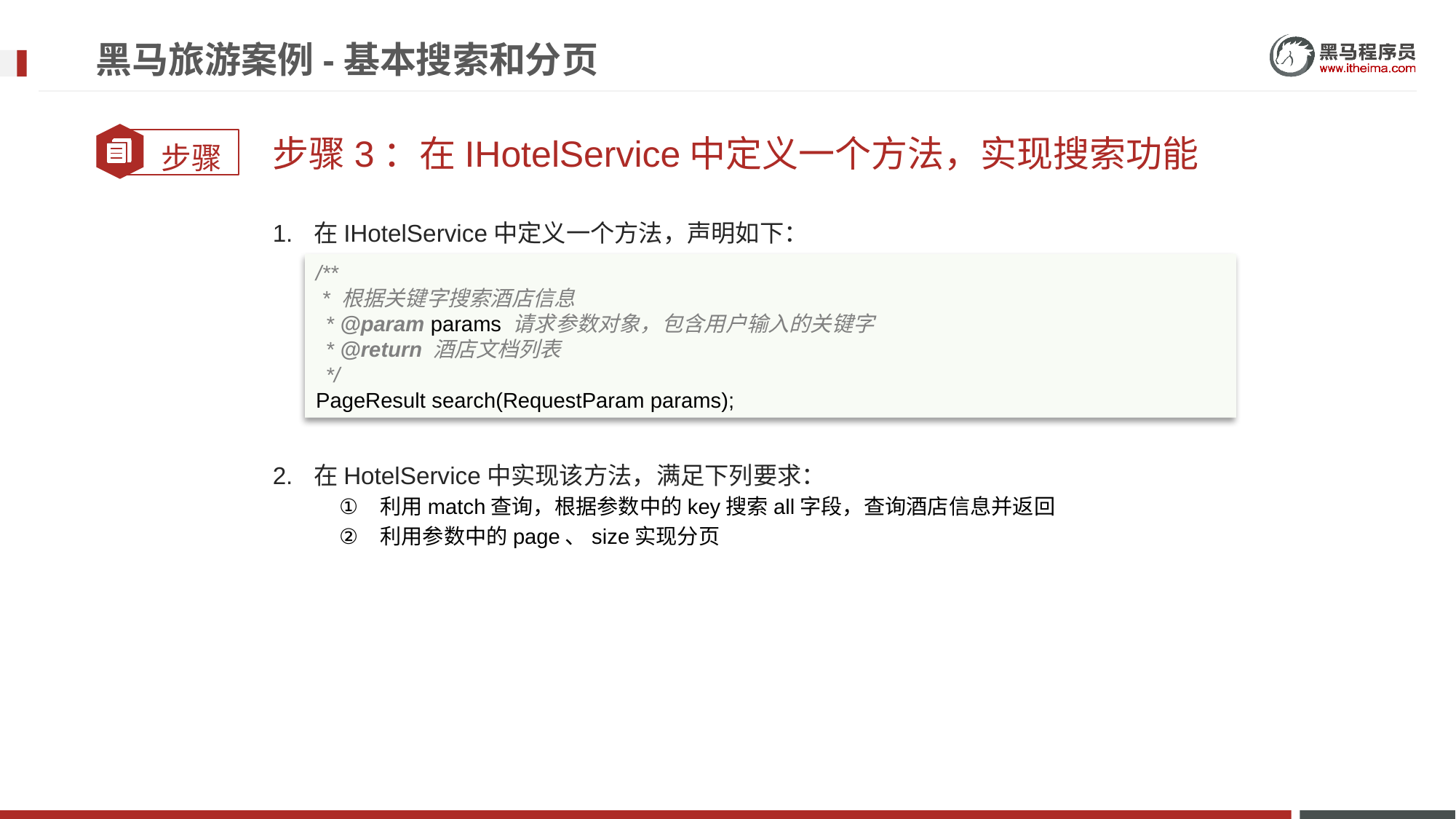

# 黑马旅游案例-基本搜索和分页
步骤3：在IHotelService中定义一个方法，实现搜索功能
在IHotelService中定义一个方法，声明如下：

在HotelService中实现该方法，满足下列要求：
利用match查询，根据参数中的key搜索all字段，查询酒店信息并返回
利用参数中的page、size实现分页
/**
 * 根据关键字搜索酒店信息
 * @param params 请求参数对象，包含用户输入的关键字
 * @return 酒店文档列表
 */
PageResult search(RequestParam params);